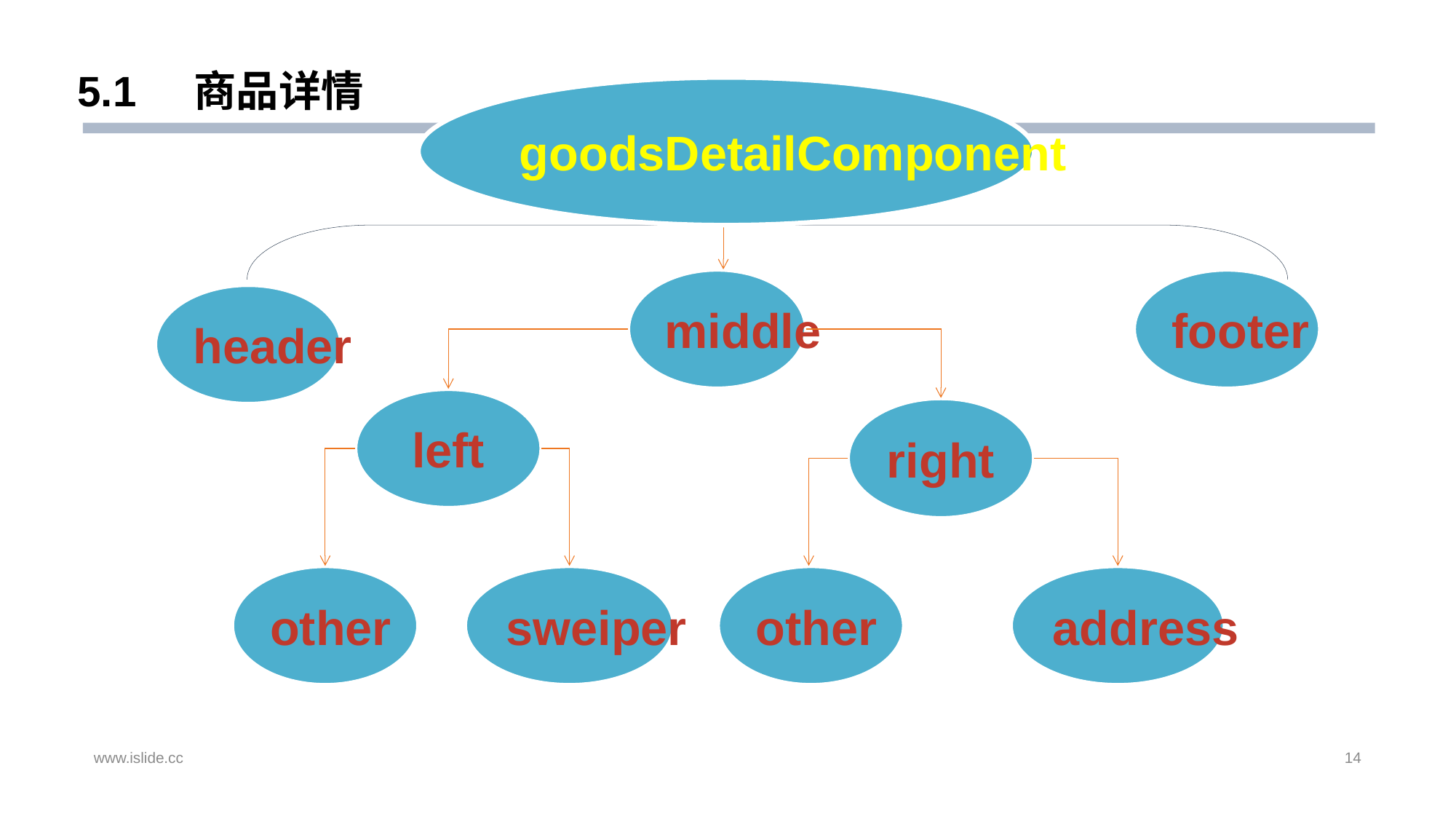

# 5.1    商品详情

goodsDetailComponent
middle
footer
header
left
right

other
sweiper
other
address
www.islide.cc
14